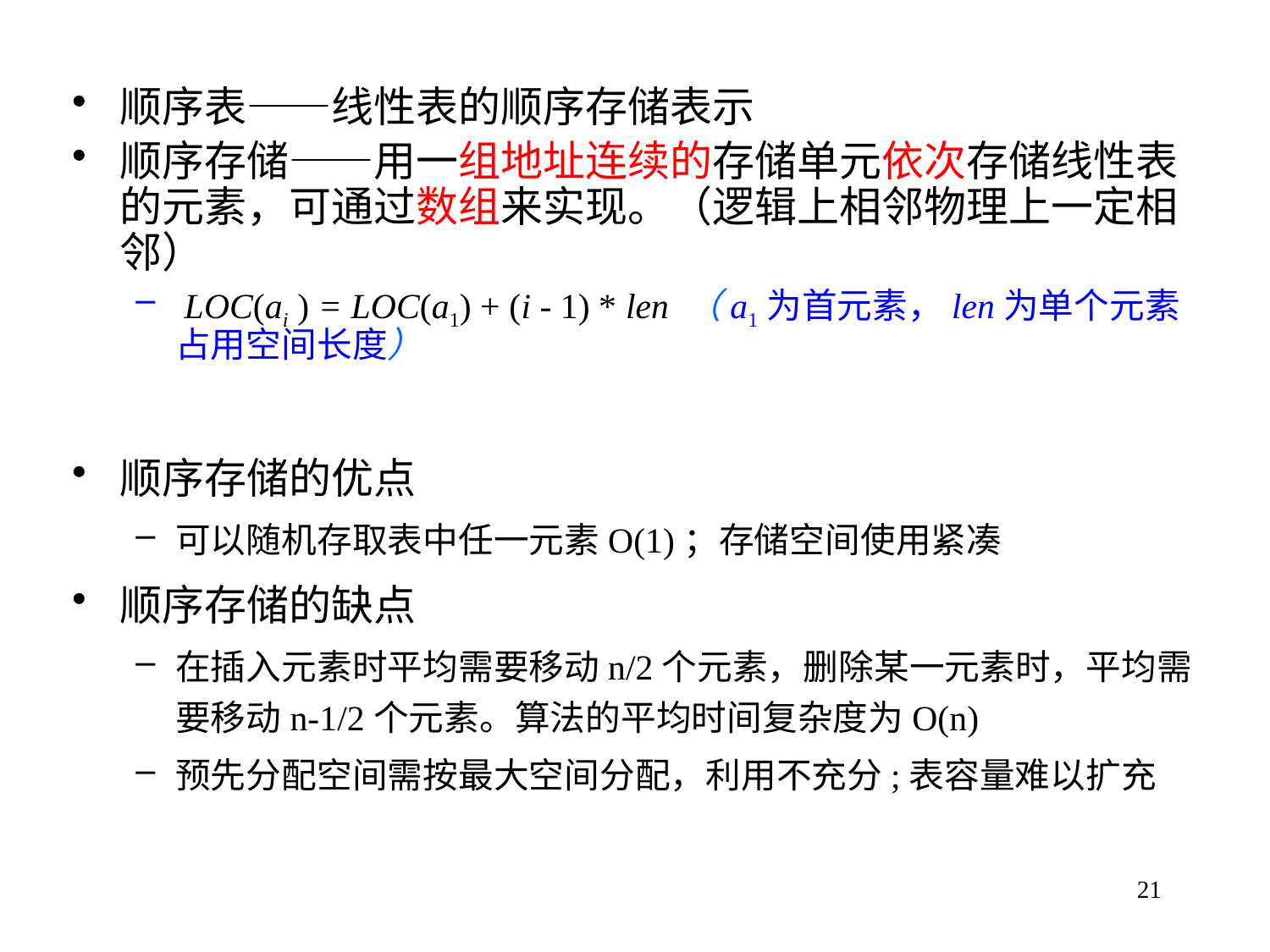

顺序表——线性表的顺序存储表示
顺序存储——用一组地址连续的存储单元依次存储线性表的元素，可通过数组来实现。（逻辑上相邻物理上一定相邻）
 LOC(ai ) = LOC(a1) + (i - 1) * len （a1为首元素，len为单个元素占用空间长度）

顺序存储的优点
可以随机存取表中任一元素O(1)；存储空间使用紧凑
顺序存储的缺点
在插入元素时平均需要移动n/2个元素，删除某一元素时，平均需要移动n-1/2个元素。算法的平均时间复杂度为O(n)
预先分配空间需按最大空间分配，利用不充分;表容量难以扩充
21